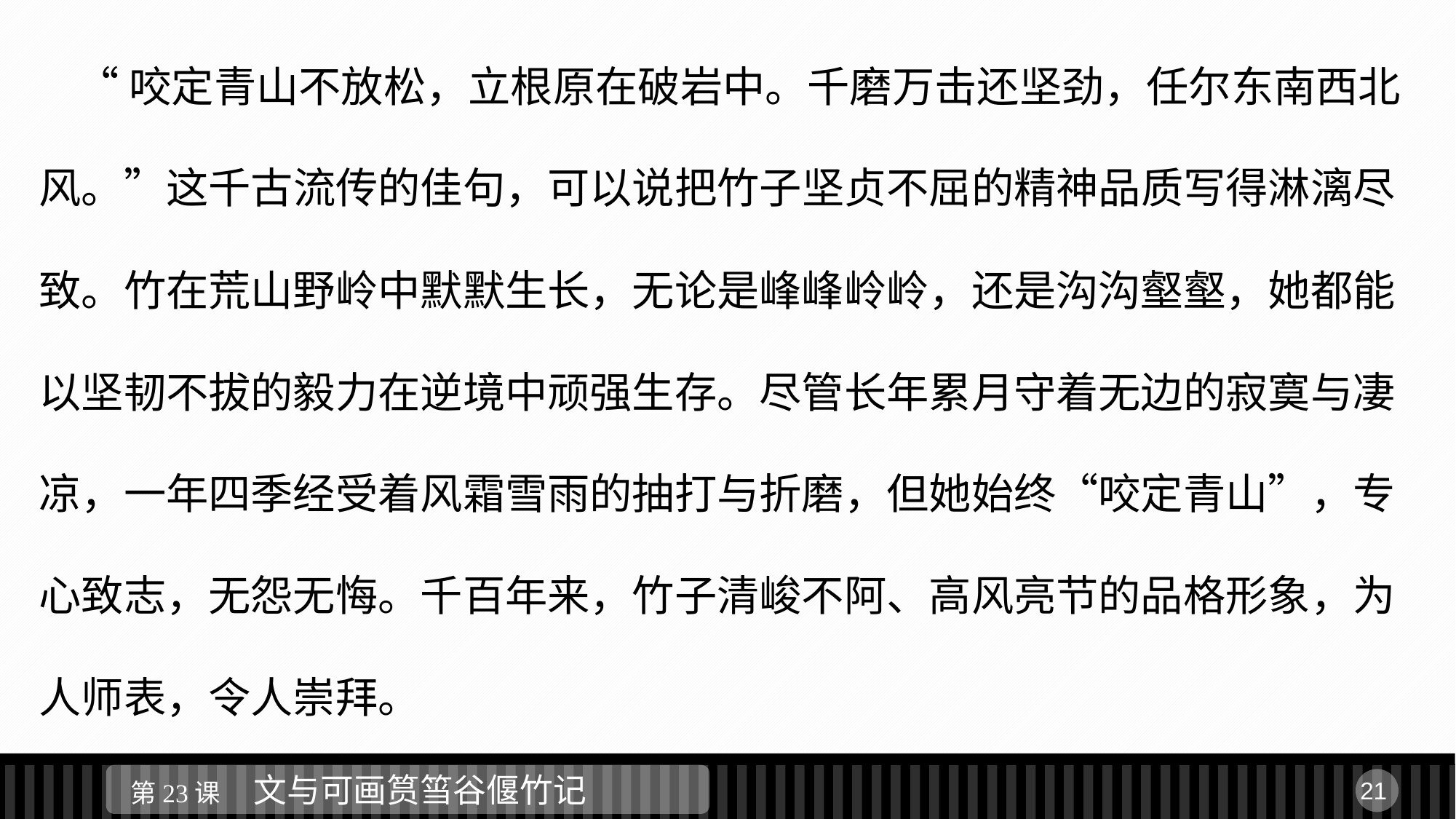

“咬定青山不放松，立根原在破岩中。千磨万击还坚劲，任尔东南西北风。”这千古流传的佳句，可以说把竹子坚贞不屈的精神品质写得淋漓尽致。竹在荒山野岭中默默生长，无论是峰峰岭岭，还是沟沟壑壑，她都能以坚韧不拔的毅力在逆境中顽强生存。尽管长年累月守着无边的寂寞与凄凉，一年四季经受着风霜雪雨的抽打与折磨，但她始终“咬定青山”，专心致志，无怨无悔。千百年来，竹子清峻不阿、高风亮节的品格形象，为人师表，令人崇拜。